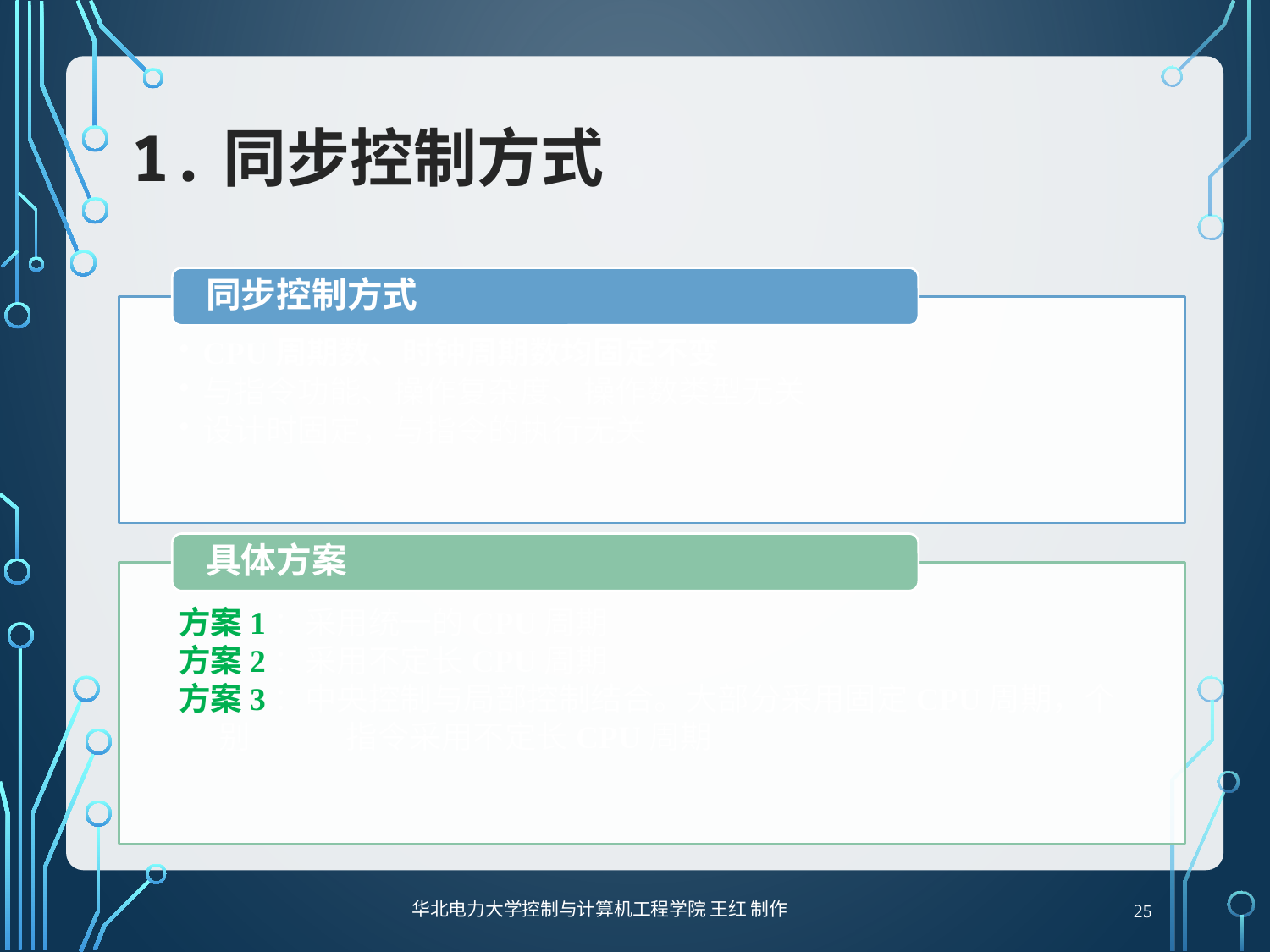

# 1.同步控制方式
CPU周期数、时钟周期数均固定不变
与指令功能、操作复杂度、操作数类型无关
设计时固定，与指令的执行无关
同步控制方式
方案1：采用统一的CPU周期
方案2：采用不定长CPU周期
方案3：中央控制与局部控制结合。大部分采用固定CPU周期，个别 	指令采用不定长CPU周期
具体方案
25
华北电力大学控制与计算机工程学院 王红 制作